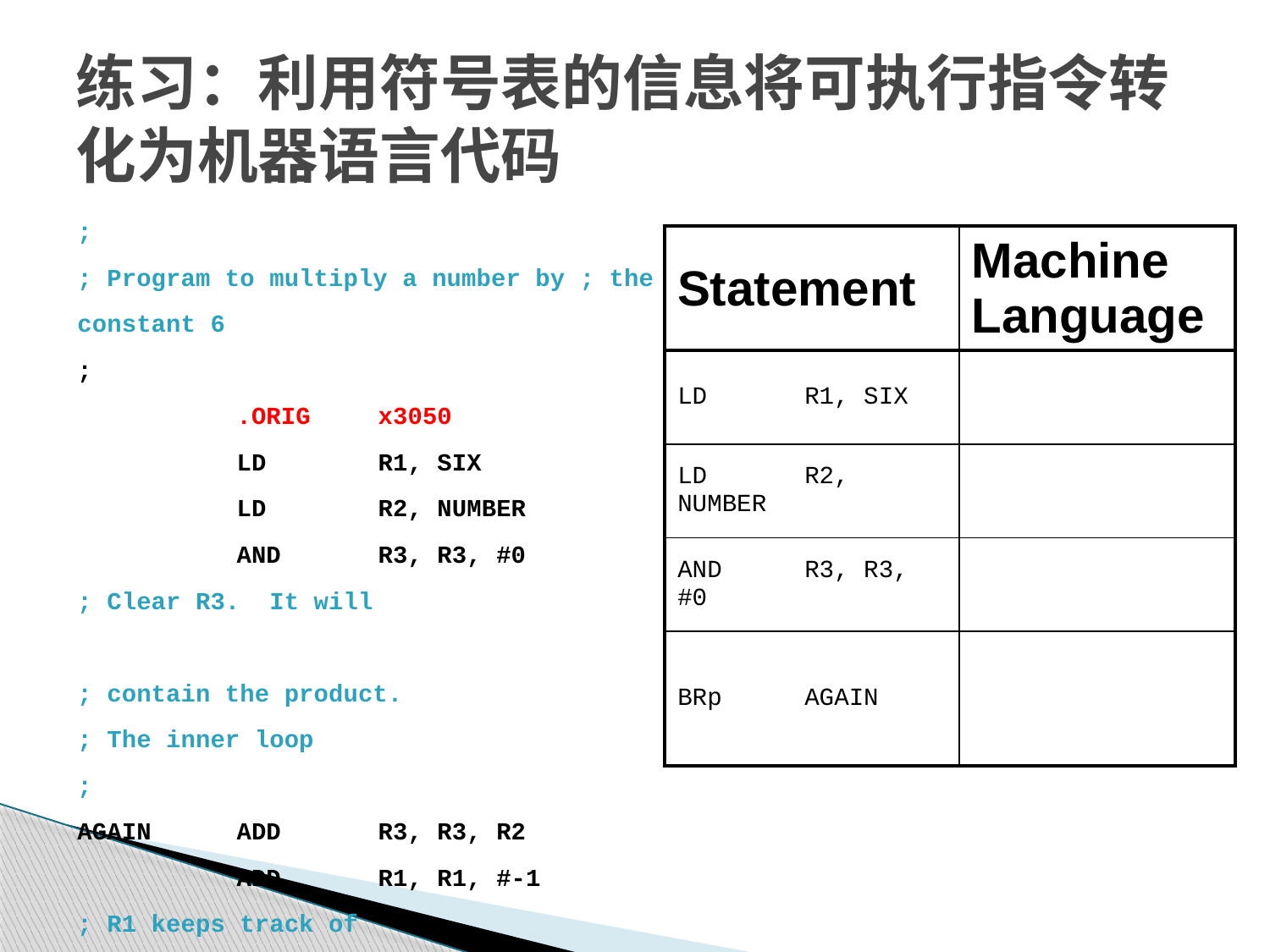

# 练习：利用符号表的信息将可执行指令转化为机器语言代码
;
; Program to multiply a number by ; the constant 6
;
	.ORIG	x3050
	LD	R1, SIX
	LD	R2, NUMBER
	AND	R3, R3, #0	; Clear R3.  It will
			; contain the product.
; The inner loop
;
AGAIN	ADD	R3, R3, R2
	ADD	R1, R1, #-1	; R1 keeps track of
	BRp	AGAIN	; the iteration.
;
	HALT
;
NUMBER	.BLKW	1
SIX	.FILL	x0006
;
	.END
| Statement | Machine Language |
| --- | --- |
| LD R1, SIX |  |
| LD R2, NUMBER |  |
| AND R3, R3, #0 |  |
| BRp AGAIN |  |